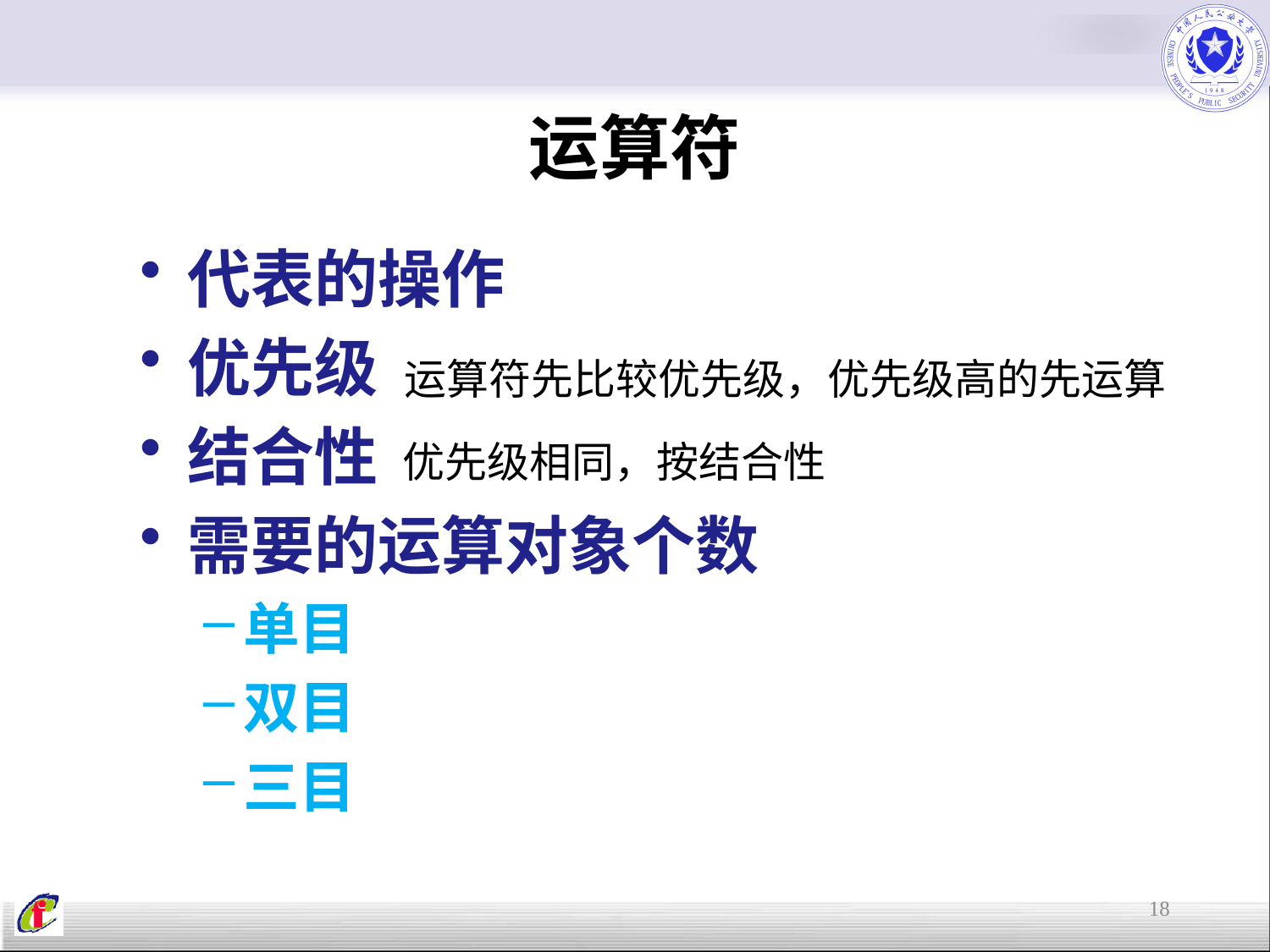

# 运算符
代表的操作
优先级
结合性
需要的运算对象个数
单目
双目
三目
运算符先比较优先级，优先级高的先运算
优先级相同，按结合性
18